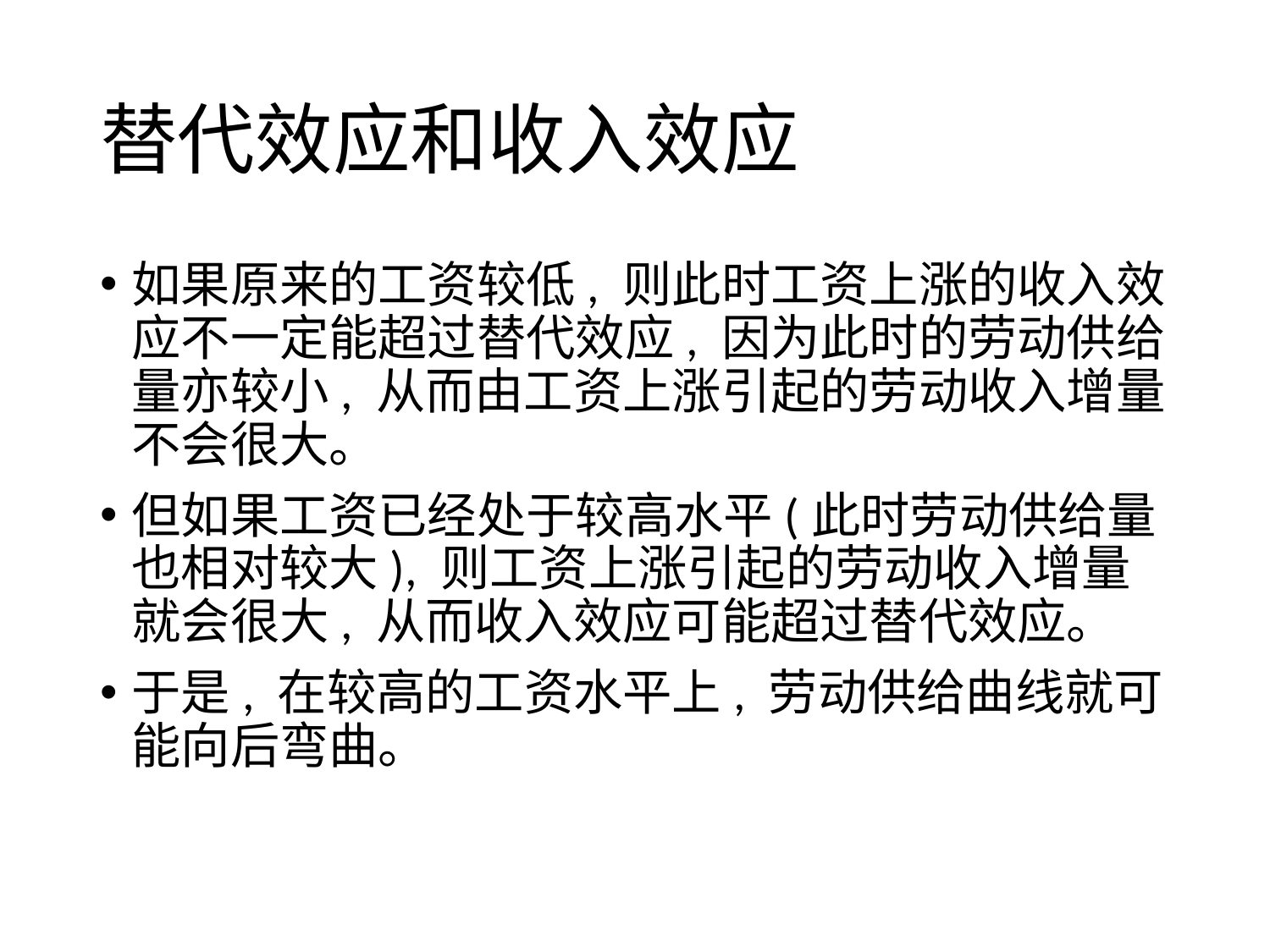

# 替代效应和收入效应
如果原来的工资较低, 则此时工资上涨的收入效应不一定能超过替代效应, 因为此时的劳动供给量亦较小, 从而由工资上涨引起的劳动收入增量不会很大。
但如果工资已经处于较高水平(此时劳动供给量也相对较大), 则工资上涨引起的劳动收入增量就会很大, 从而收入效应可能超过替代效应。
于是, 在较高的工资水平上, 劳动供给曲线就可能向后弯曲。